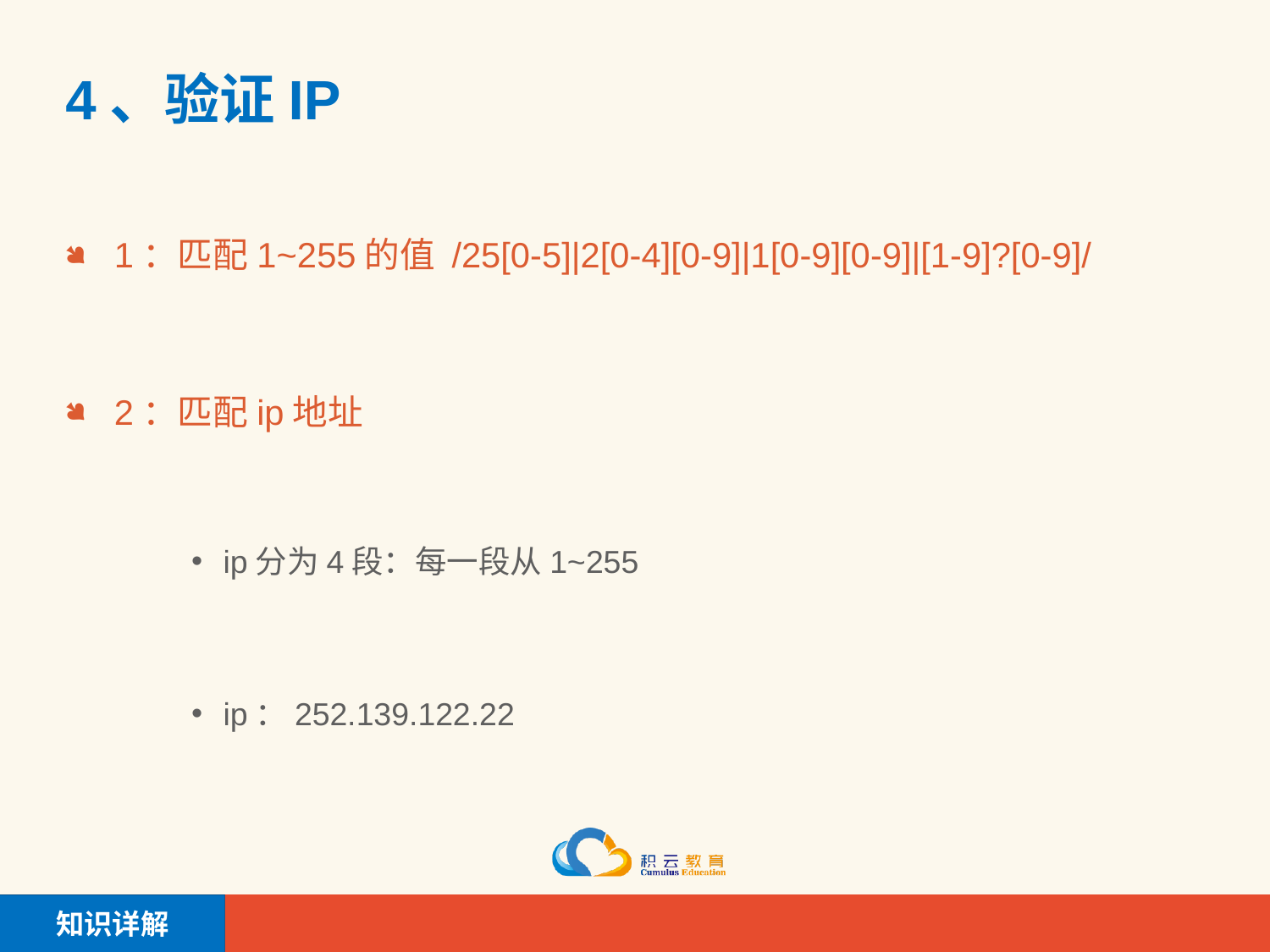

# 4、验证IP
1：匹配1~255的值 /25[0-5]|2[0-4][0-9]|1[0-9][0-9]|[1-9]?[0-9]/

2：匹配ip地址

ip分为4段：每一段从1~255

ip：252.139.122.22